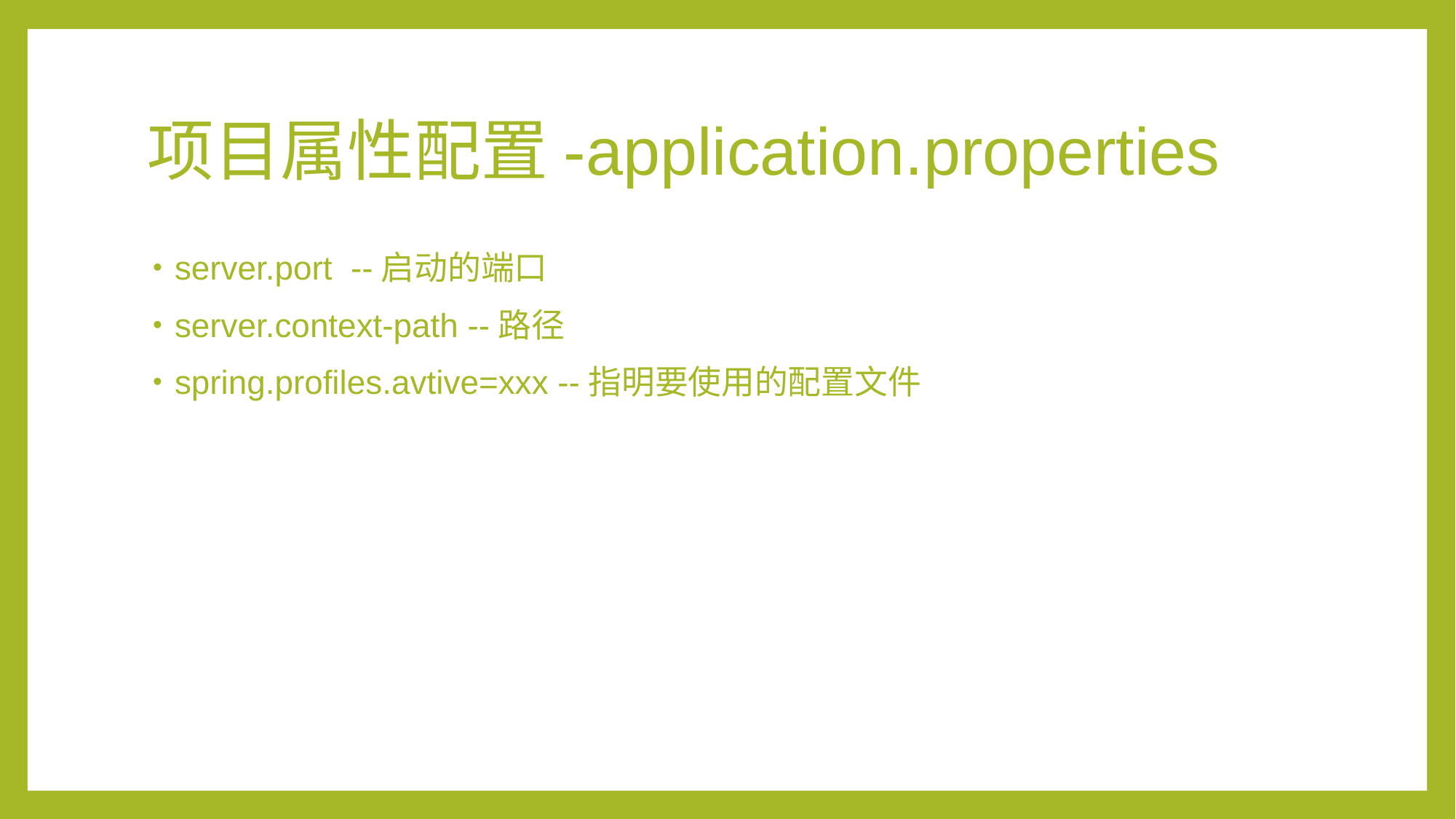

# 项目属性配置-application.properties
server.port  --启动的端口
server.context-path --路径
spring.profiles.avtive=xxx --指明要使用的配置文件